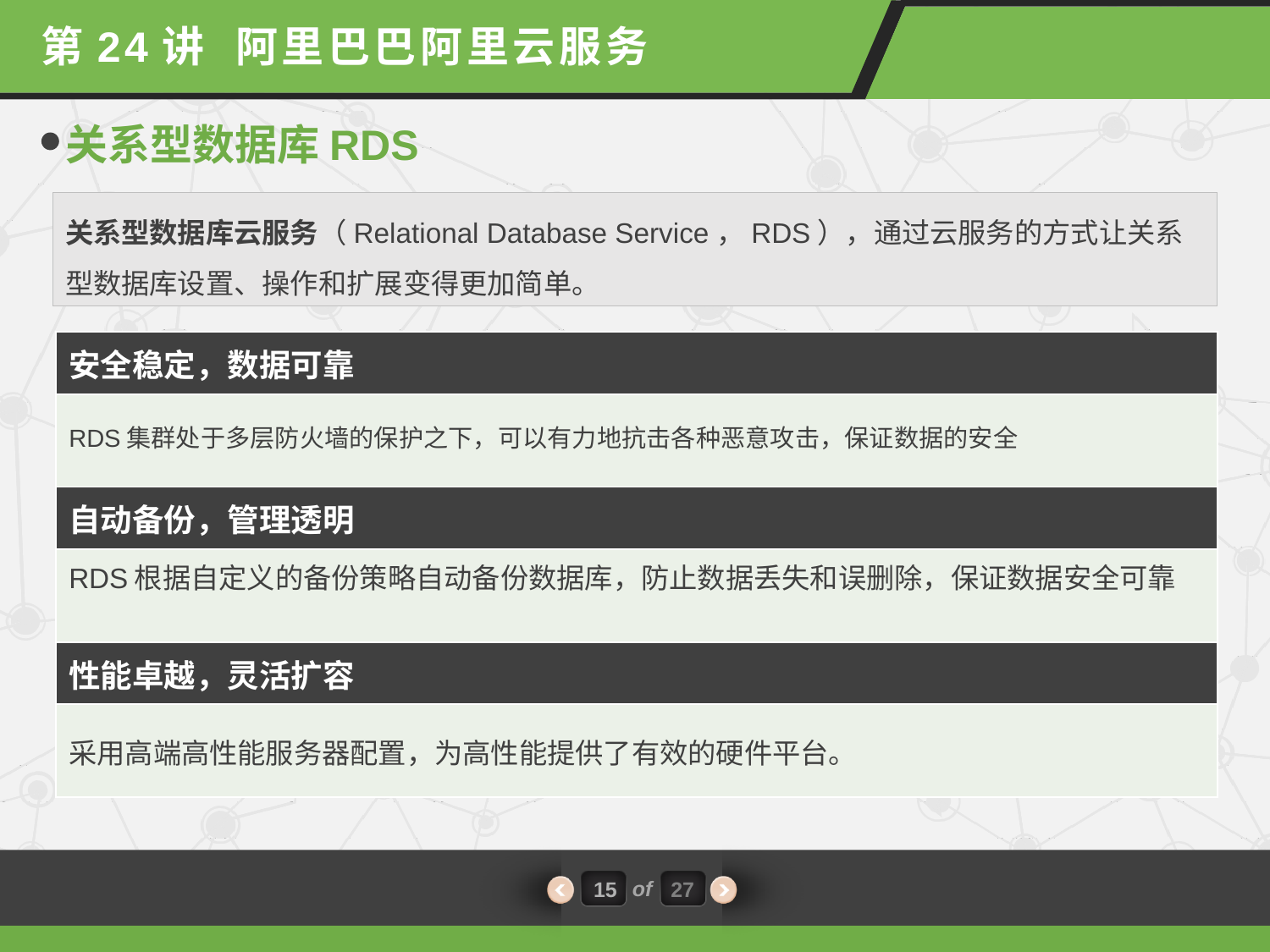

第24讲  阿里巴巴阿里云服务
关系型数据库RDS

关系型数据库云服务（Relational Database Service，RDS），通过云服务的方式让关系型数据库设置、操作和扩展变得更加简单。
| 安全稳定，数据可靠 |
| --- |
| RDS集群处于多层防火墙的保护之下，可以有力地抗击各种恶意攻击，保证数据的安全 |
| 自动备份，管理透明 |
| RDS根据自定义的备份策略自动备份数据库，防止数据丢失和误删除，保证数据安全可靠 |
| 性能卓越，灵活扩容 |
| 采用高端高性能服务器配置，为高性能提供了有效的硬件平台。 |
15